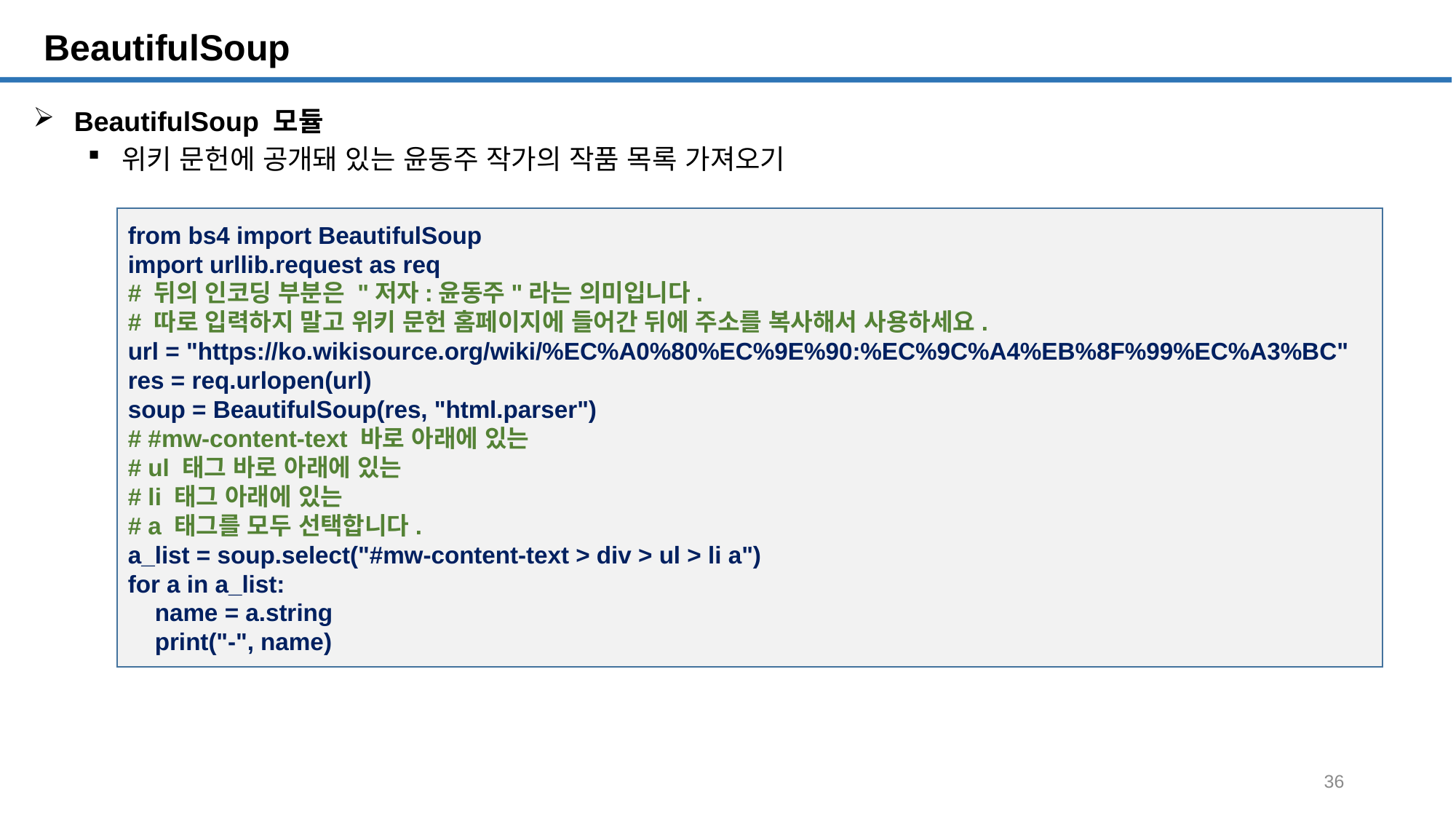

SQL 튜닝 개요
# BeautifulSoup

BeautifulSoup 모듈
위키 문헌에 공개돼 있는 윤동주 작가의 작품 목록 가져오기
from bs4 import BeautifulSoup
import urllib.request as req
# 뒤의 인코딩 부분은 "저자:윤동주"라는 의미입니다.
# 따로 입력하지 말고 위키 문헌 홈페이지에 들어간 뒤에 주소를 복사해서 사용하세요.
url = "https://ko.wikisource.org/wiki/%EC%A0%80%EC%9E%90:%EC%9C%A4%EB%8F%99%EC%A3%BC"
res = req.urlopen(url)
soup = BeautifulSoup(res, "html.parser")
# #mw-content-text 바로 아래에 있는
# ul 태그 바로 아래에 있는
# li 태그 아래에 있는
# a 태그를 모두 선택합니다.
a_list = soup.select("#mw-content-text > div > ul > li a")
for a in a_list:
    name = a.string
    print("-", name)
36